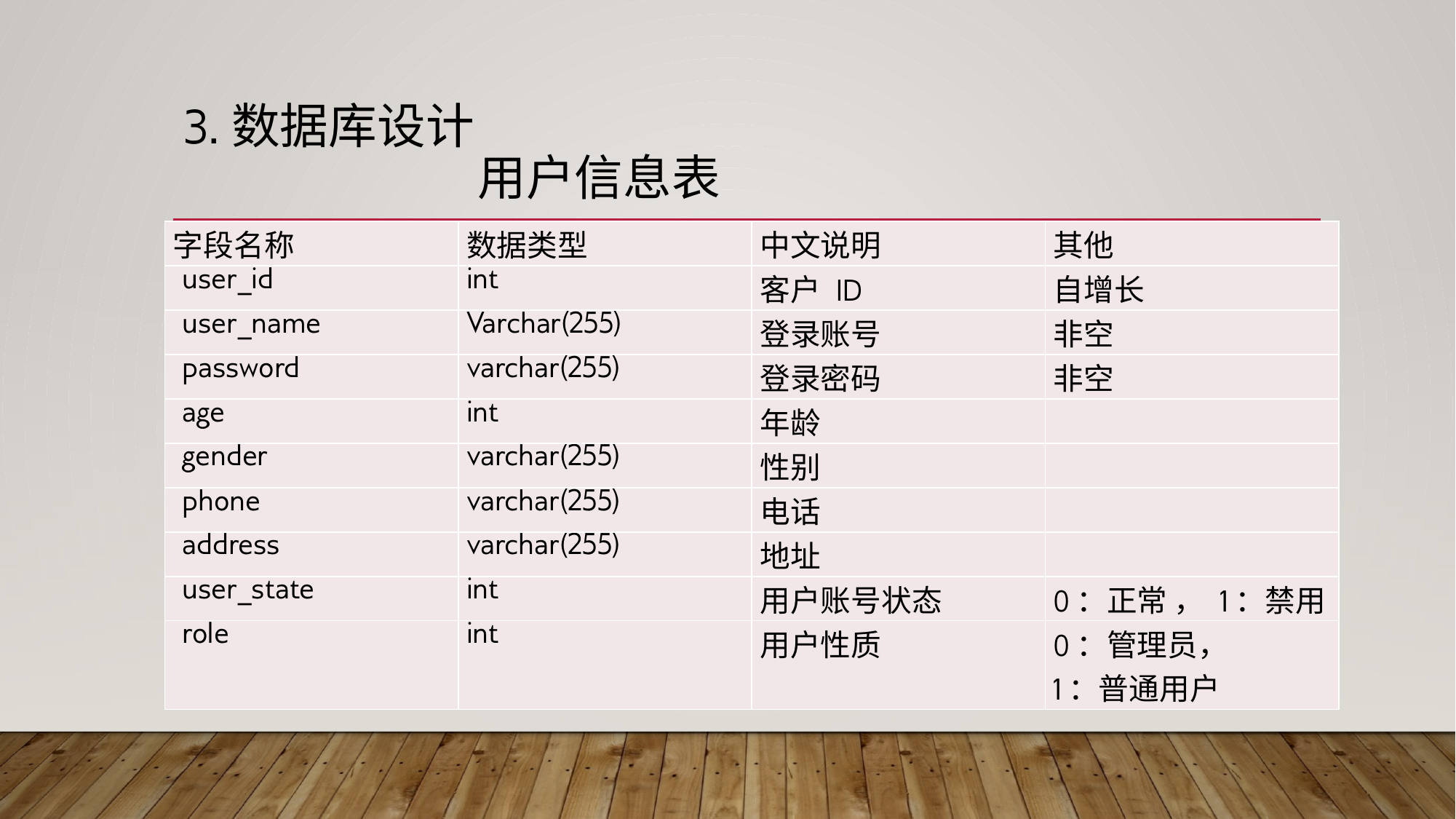

# 3.数据库设计 用户信息表
| 字段名称 | 数据类型 | 中文说明 | 其他 |
| --- | --- | --- | --- |
| user\_id | int | 客户 ID | 自增长 |
| user\_name | Varchar(255) | 登录账号 | 非空 |
| password | varchar(255) | 登录密码 | 非空 |
| age | int | 年龄 |  |
| gender | varchar(255) | 性别 |  |
| phone | varchar(255) | 电话 |  |
| address | varchar(255) | 地址 |  |
| user\_state | int | 用户账号状态 | 0：正常 ， 1：禁用 |
| role | int | 用户性质 | 0：管理员， 1：普通用户 |